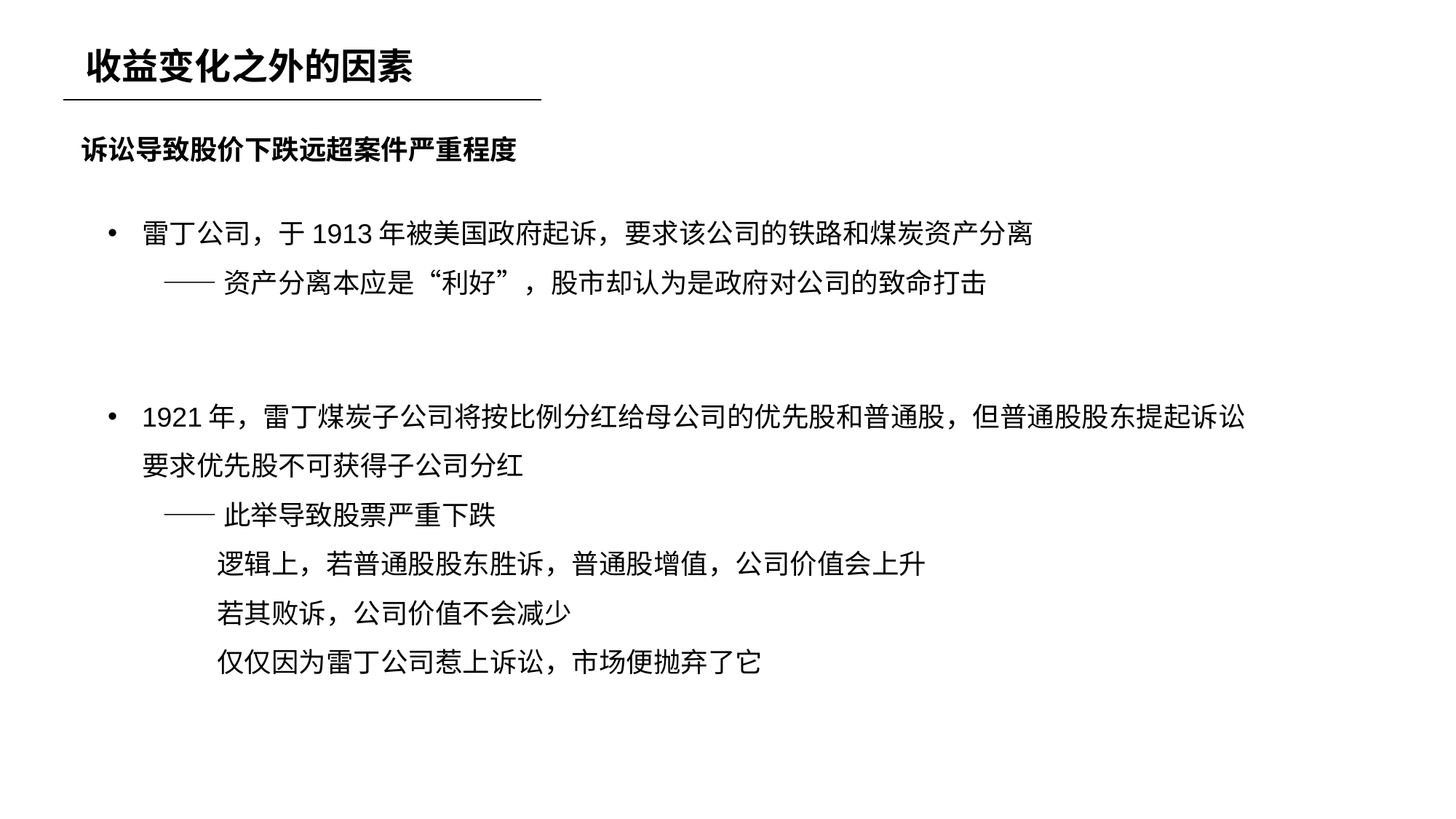

收益变化之外的因素

诉讼导致股价下跌远超案件严重程度

雷丁公司，于1913年被美国政府起诉，要求该公司的铁路和煤炭资产分离
——资产分离本应是“利好”，股市却认为是政府对公司的致命打击
1921年，雷丁煤炭子公司将按比例分红给母公司的优先股和普通股，但普通股股东提起诉讼要求优先股不可获得子公司分红
——此举导致股票严重下跌
逻辑上，若普通股股东胜诉，普通股增值，公司价值会上升
若其败诉，公司价值不会减少
仅仅因为雷丁公司惹上诉讼，市场便抛弃了它
11